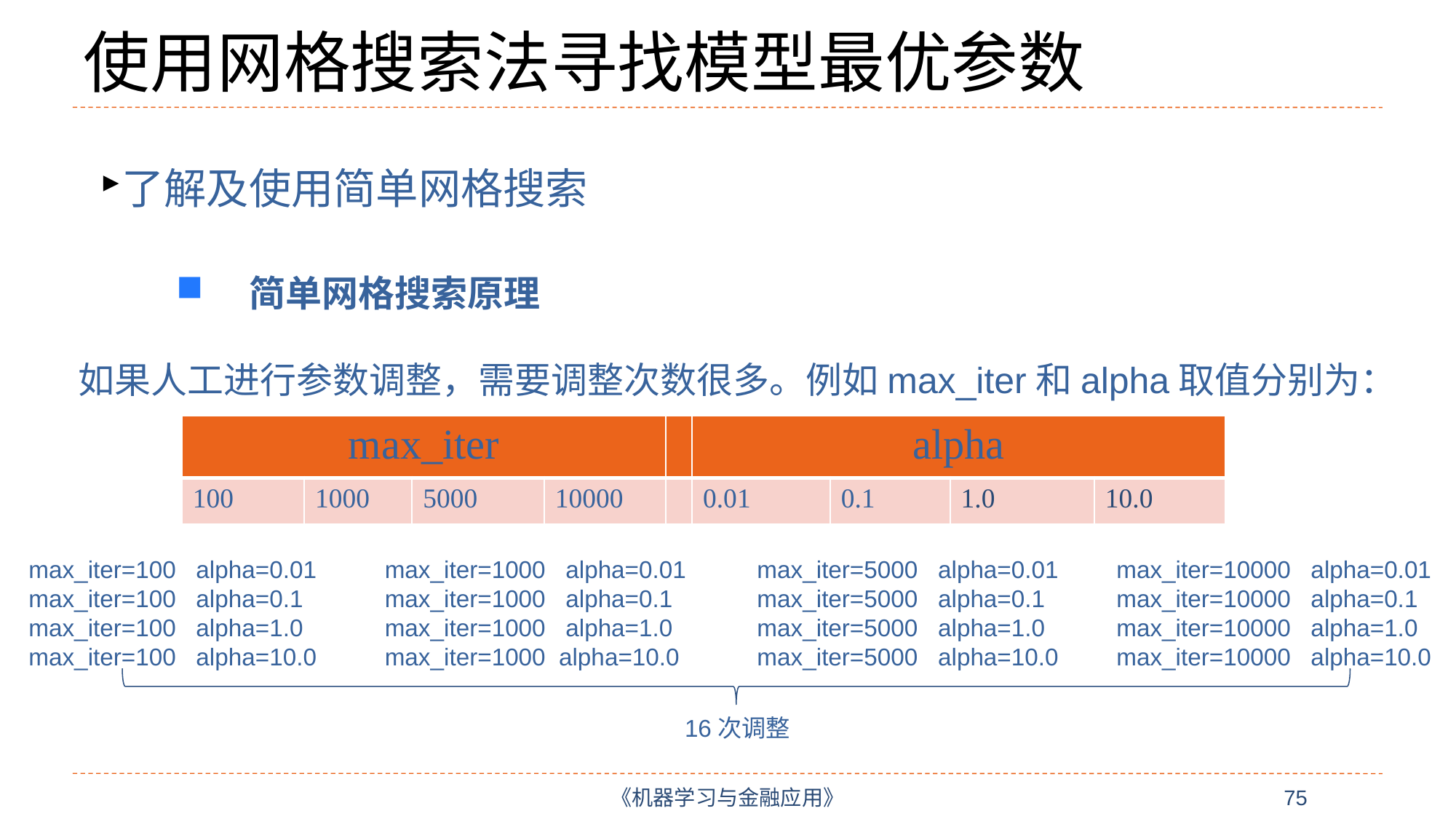

# 使用网格搜索法寻找模型最优参数

了解及使用简单网格搜索

简单网格搜索原理

如果人工进行参数调整，需要调整次数很多。例如max_iter和alpha取值分别为：

| max\_iter |  |  |  |  | alpha |  |  |  |
| --- | --- | --- | --- | --- | --- | --- | --- | --- |
| 100 | 1000 | 5000 | 10000 |  | 0.01 | 0.1 | 1.0 | 10.0 |
max_iter=100   alpha=0.01
max_iter=100   alpha=0.1
max_iter=100   alpha=1.0
max_iter=100   alpha=10.0
max_iter=1000   alpha=0.01
max_iter=1000   alpha=0.1
max_iter=1000   alpha=1.0
max_iter=1000  alpha=10.0
max_iter=5000   alpha=0.01
max_iter=5000   alpha=0.1
max_iter=5000   alpha=1.0
max_iter=5000   alpha=10.0
max_iter=10000   alpha=0.01
max_iter=10000   alpha=0.1
max_iter=10000   alpha=1.0
max_iter=10000   alpha=10.0
16次调整